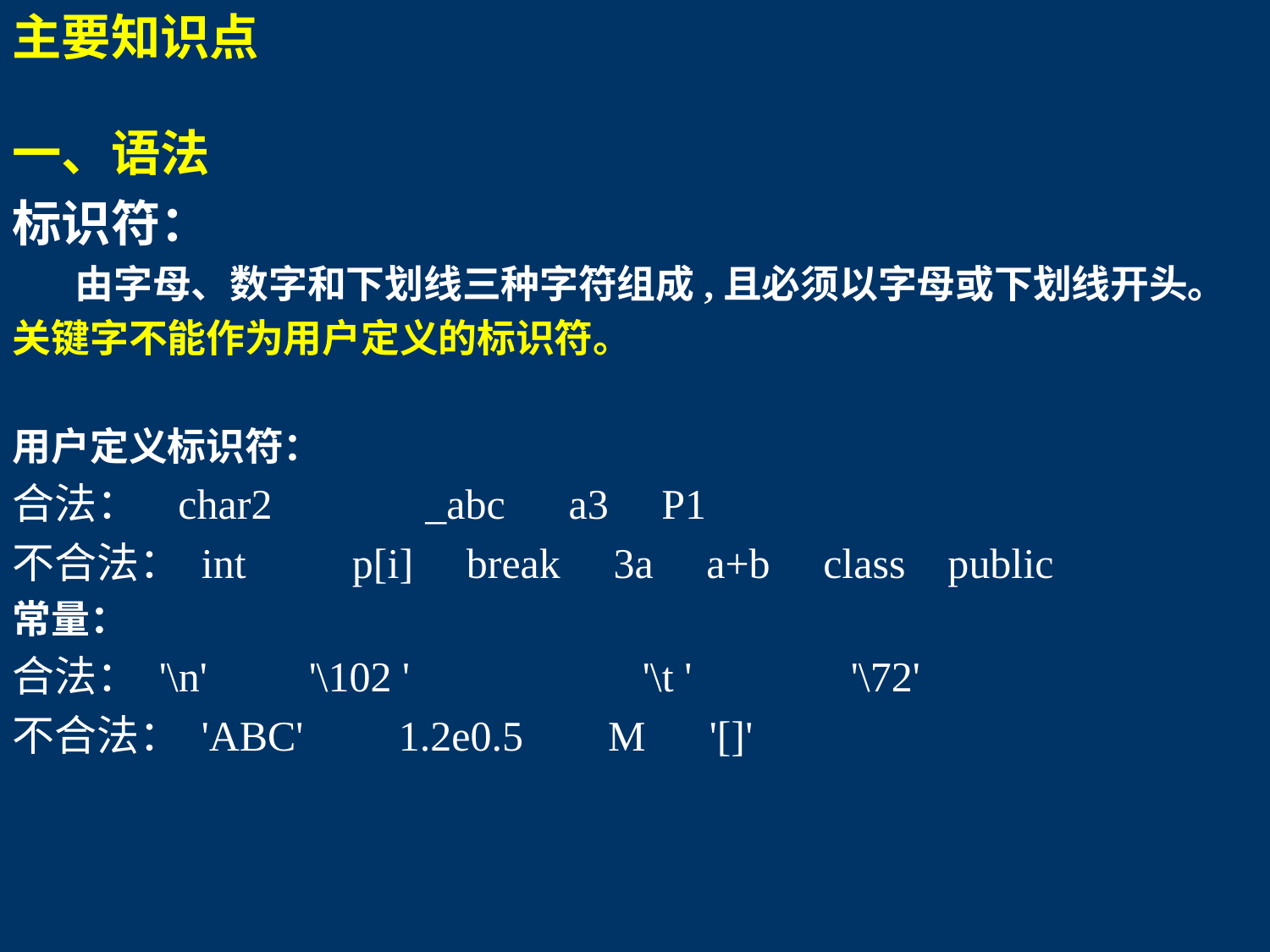

主要知识点
一、语法
标识符：
      由字母、数字和下划线三种字符组成,且必须以字母或下划线开头。
关键字不能作为用户定义的标识符。

用户定义标识符：
合法：   char2	   _abc      a3     P1
不合法： int          p[i]     break     3a     a+b     class    public
常量：
合法： '\n'	    '\102 '                      '\t '               '\72'
不合法： 'ABC'         1.2e0.5        M      '[]'